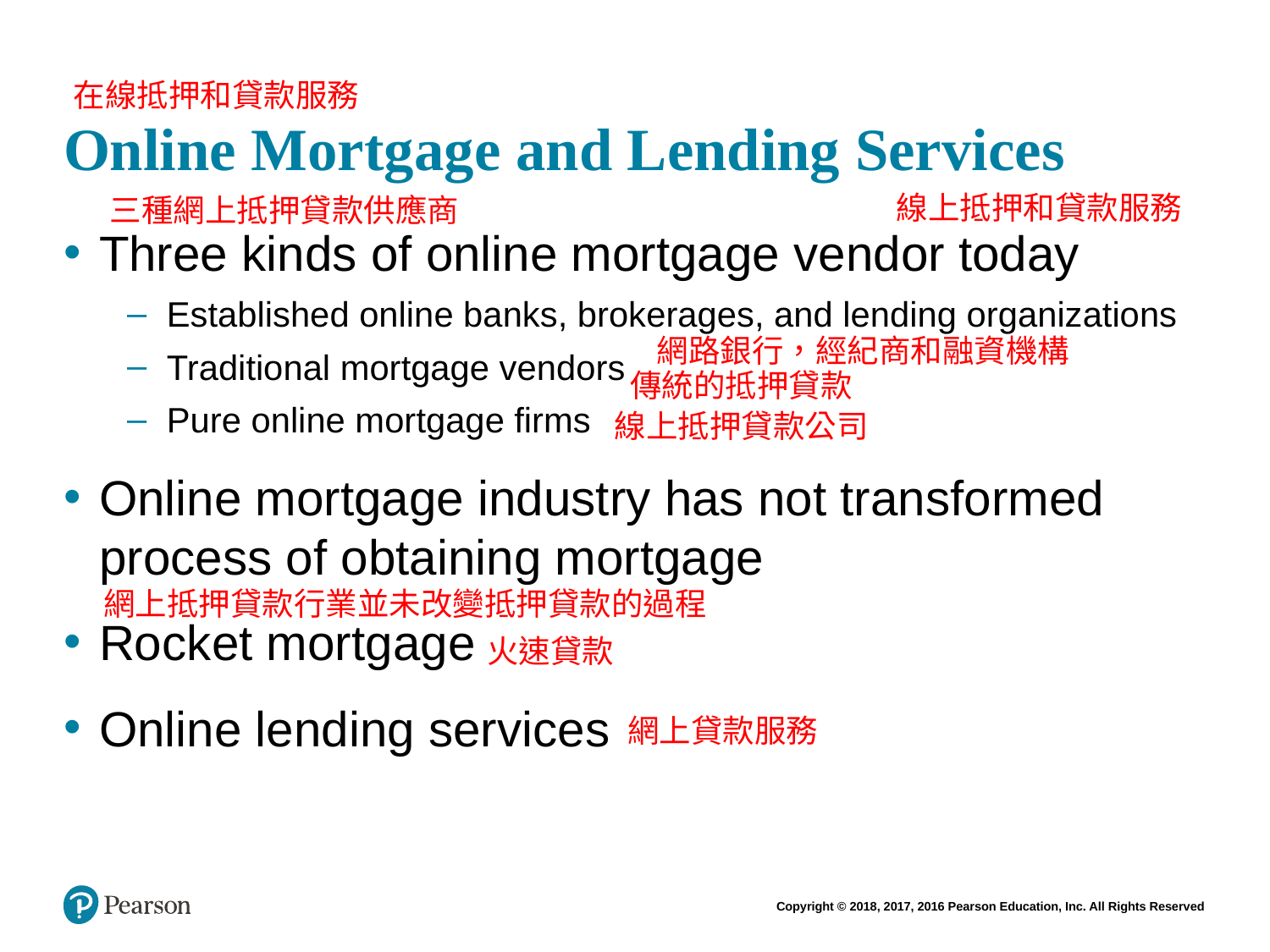

# Online Mortgage and Lending Services
在線抵押和貸款服務
線上抵押和貸款服務
三種網上抵押貸款供應商
Three kinds of online mortgage vendor today
Established online banks, brokerages, and lending organizations
Traditional mortgage vendors
Pure online mortgage firms
Online mortgage industry has not transformed process of obtaining mortgage
Rocket mortgage
Online lending services
網路銀行，經紀商和融資機構
傳統的抵押貸款
線上抵押貸款公司
網上抵押貸款行業並未改變抵押貸款的過程
火速貸款
網上貸款服務